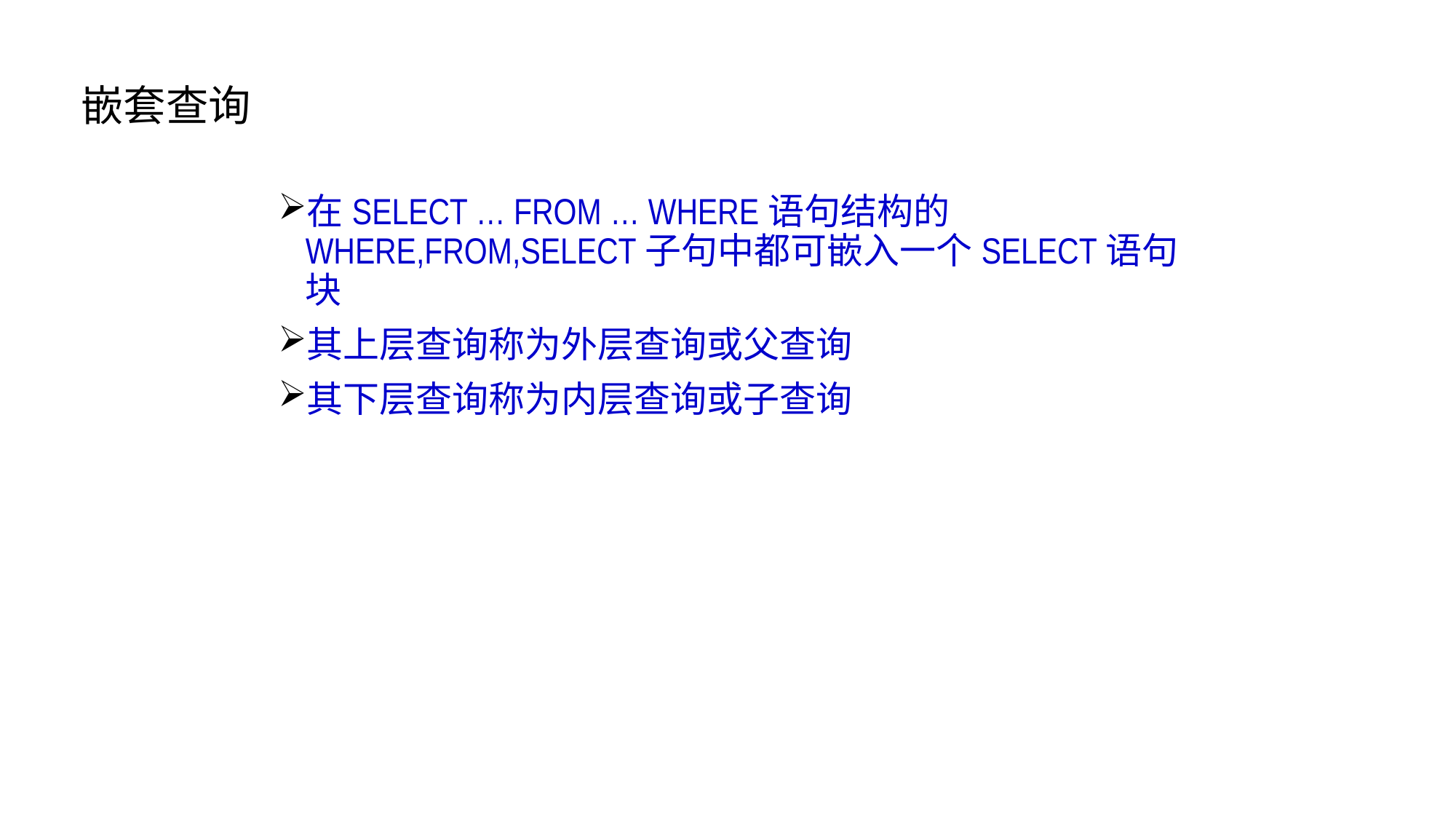

嵌套查询
在SELECT … FROM … WHERE语句结构的WHERE,FROM,SELECT子句中都可嵌入一个SELECT语句块
其上层查询称为外层查询或父查询
其下层查询称为内层查询或子查询